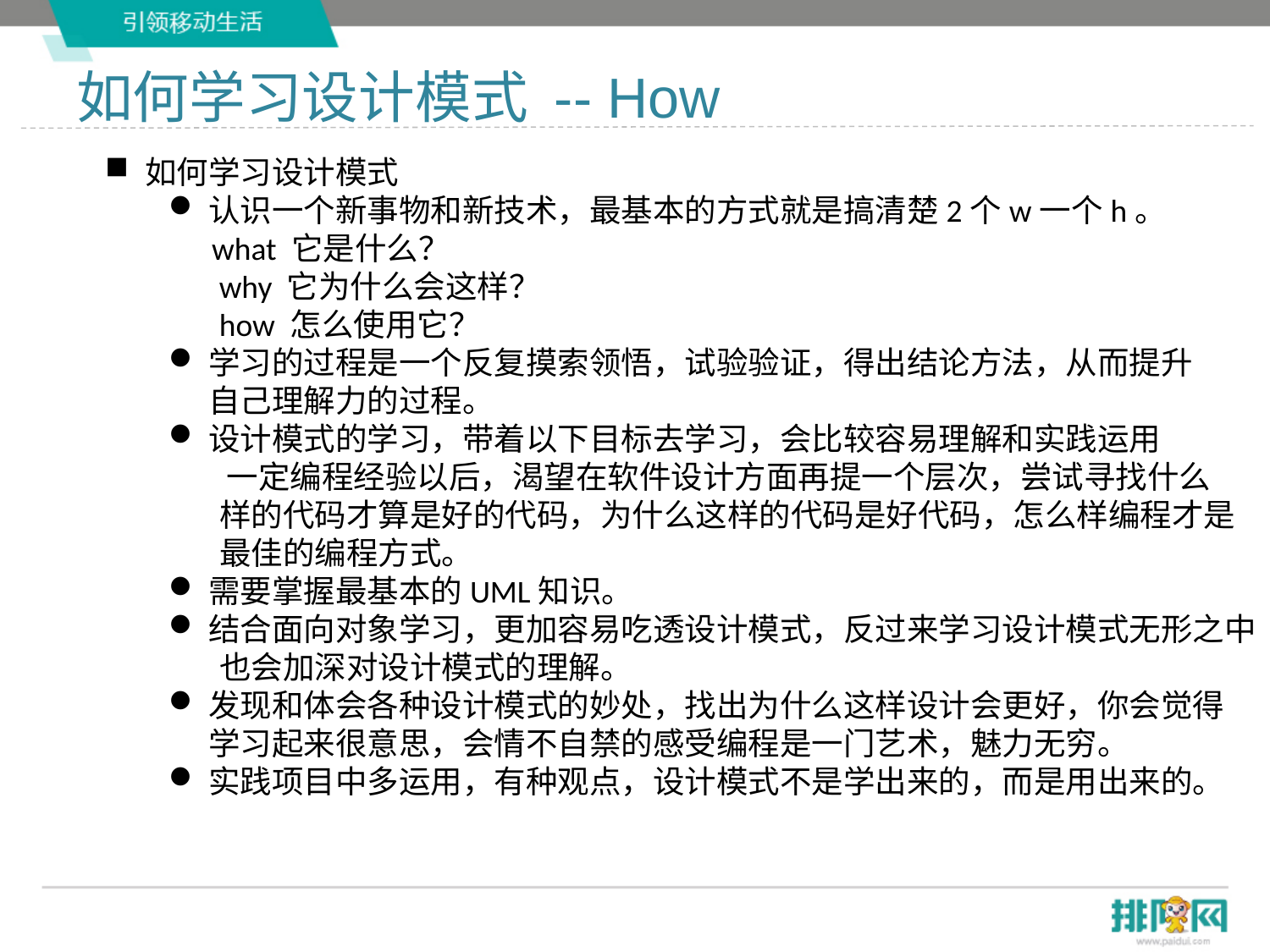

# 如何学习设计模式 -- How

如何学习设计模式
认识一个新事物和新技术，最基本的方式就是搞清楚2个w一个h。
      what 它是什么？
       why 它为什么会这样？
       how 怎么使用它？
学习的过程是一个反复摸索领悟，试验验证，得出结论方法，从而提升
自己理解力的过程。
设计模式的学习，带着以下目标去学习，会比较容易理解和实践运用
       一定编程经验以后，渴望在软件设计方面再提一个层次，尝试寻找什么
      样的代码才算是好的代码，为什么这样的代码是好代码，怎么样编程才是
      最佳的编程方式。
需要掌握最基本的UML知识。
结合面向对象学习，更加容易吃透设计模式，反过来学习设计模式无形之中
      也会加深对设计模式的理解。
发现和体会各种设计模式的妙处，找出为什么这样设计会更好，你会觉得
学习起来很意思，会情不自禁的感受编程是一门艺术，魅力无穷。
实践项目中多运用，有种观点，设计模式不是学出来的，而是用出来的。